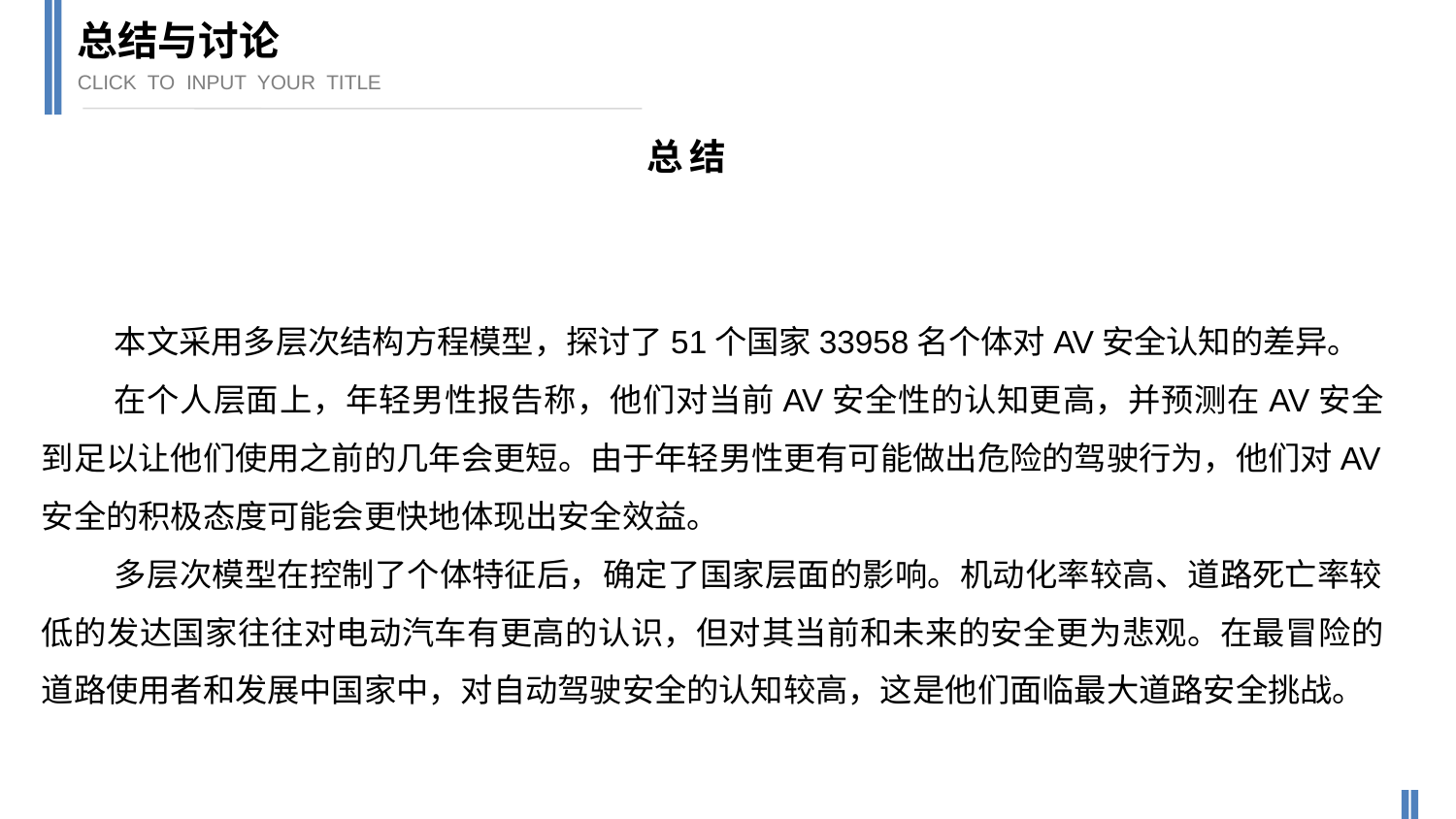

总结与讨论
CLICK  TO  INPUT  YOUR  TITLE
总结
本文采用多层次结构方程模型，探讨了51个国家33958名个体对AV安全认知的差异。
在个人层面上，年轻男性报告称，他们对当前AV安全性的认知更高，并预测在AV安全到足以让他们使用之前的几年会更短。由于年轻男性更有可能做出危险的驾驶行为，他们对AV安全的积极态度可能会更快地体现出安全效益。
多层次模型在控制了个体特征后，确定了国家层面的影响。机动化率较高、道路死亡率较低的发达国家往往对电动汽车有更高的认识，但对其当前和未来的安全更为悲观。在最冒险的道路使用者和发展中国家中，对自动驾驶安全的认知较高，这是他们面临最大道路安全挑战。